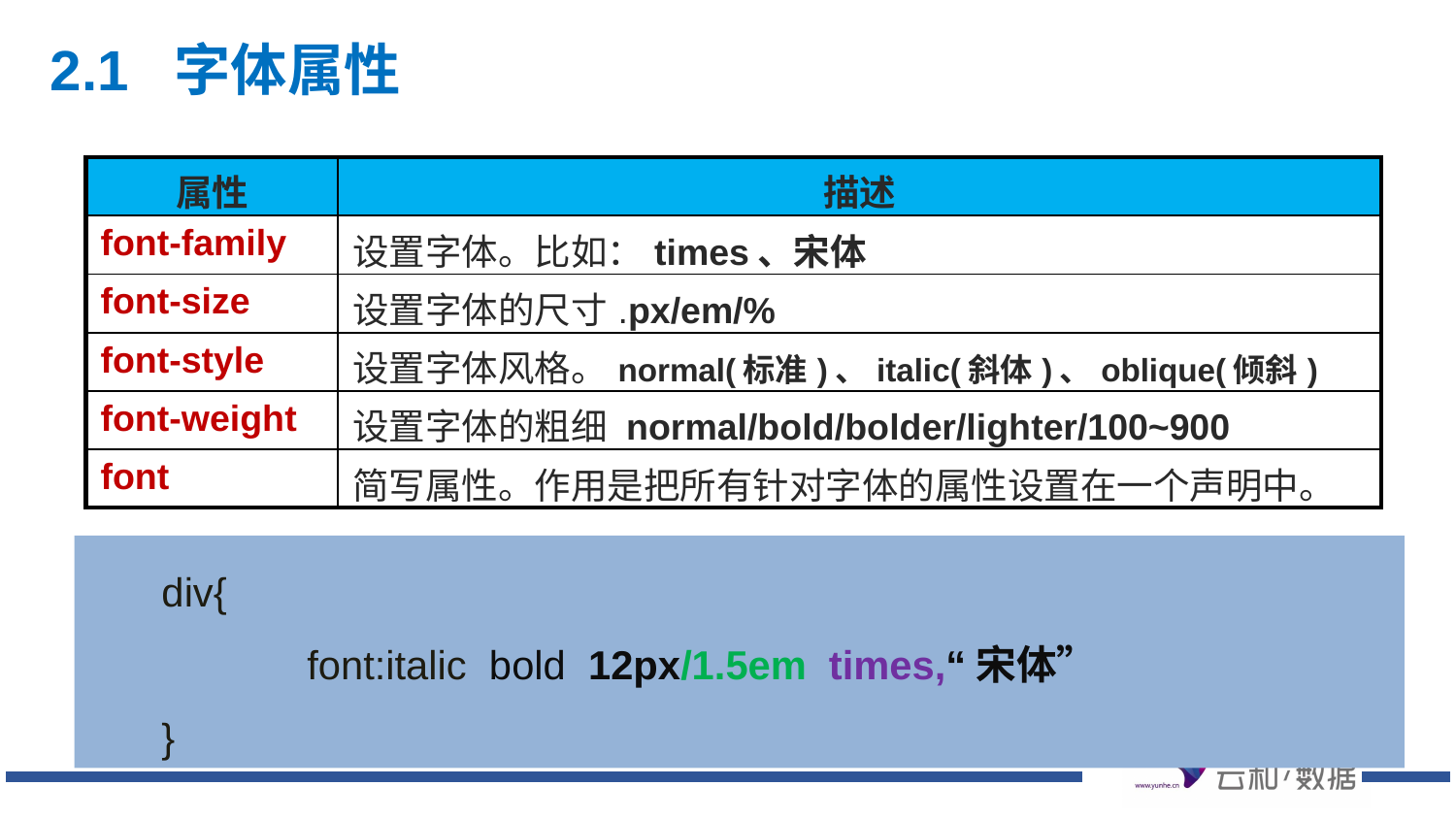

2.1  字体属性
| 属性 | 描述 |
| --- | --- |
| font-family | 设置字体。比如：times、宋体 |
| font-size | 设置字体的尺寸.px/em/% |
| font-style | 设置字体风格。normal(标准)、italic(斜体)、oblique(倾斜) |
| font-weight | 设置字体的粗细 normal/bold/bolder/lighter/100~900 |
| font | 简写属性。作用是把所有针对字体的属性设置在一个声明中。 |
div{
	font:italic  bold  12px/1.5em  times,“宋体”
}
10